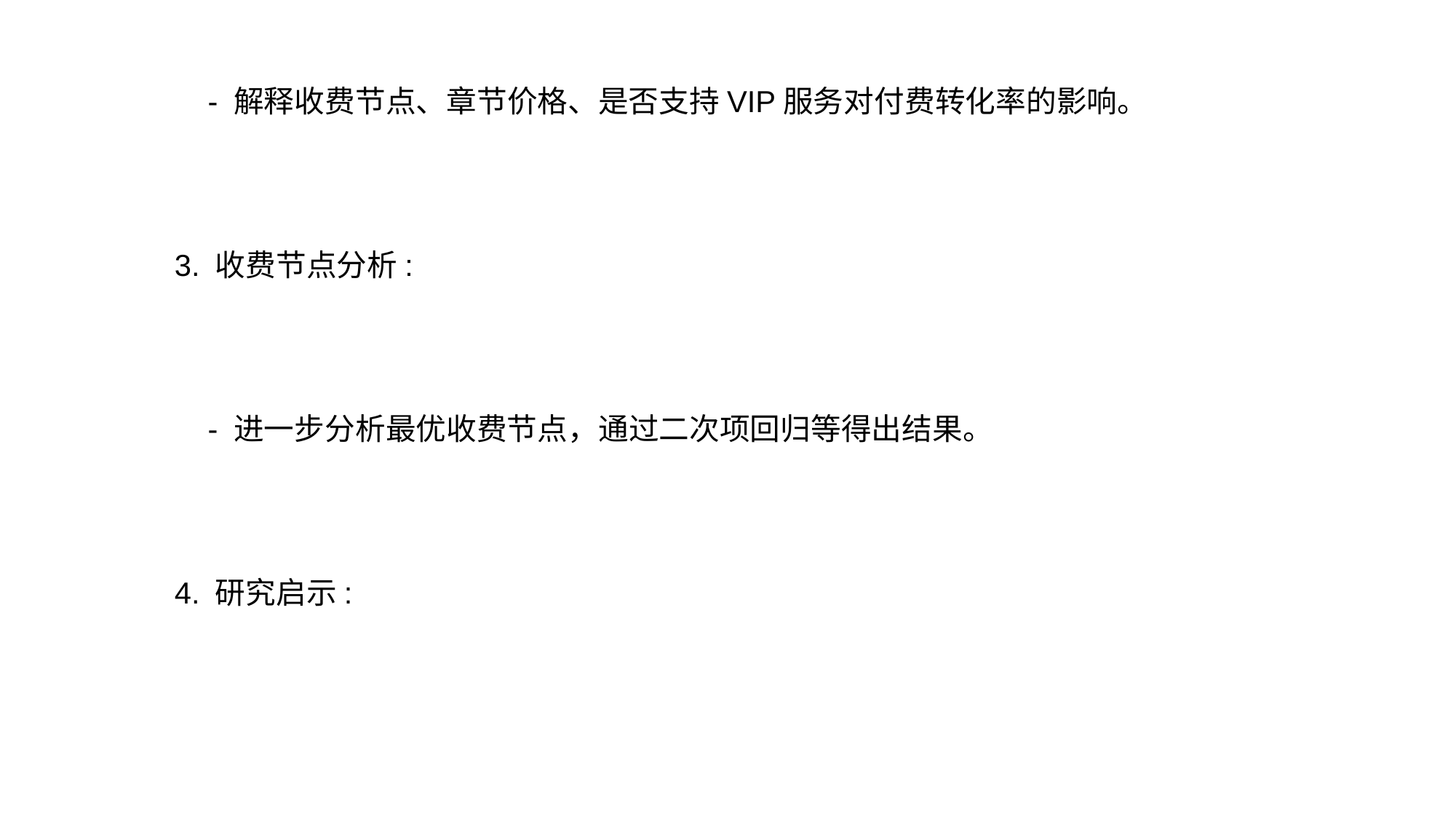

- 解释收费节点、章节价格、是否支持VIP服务对付费转化率的影响。

3. 收费节点分析:
    - 进一步分析最优收费节点，通过二次项回归等得出结果。
4. 研究启示: